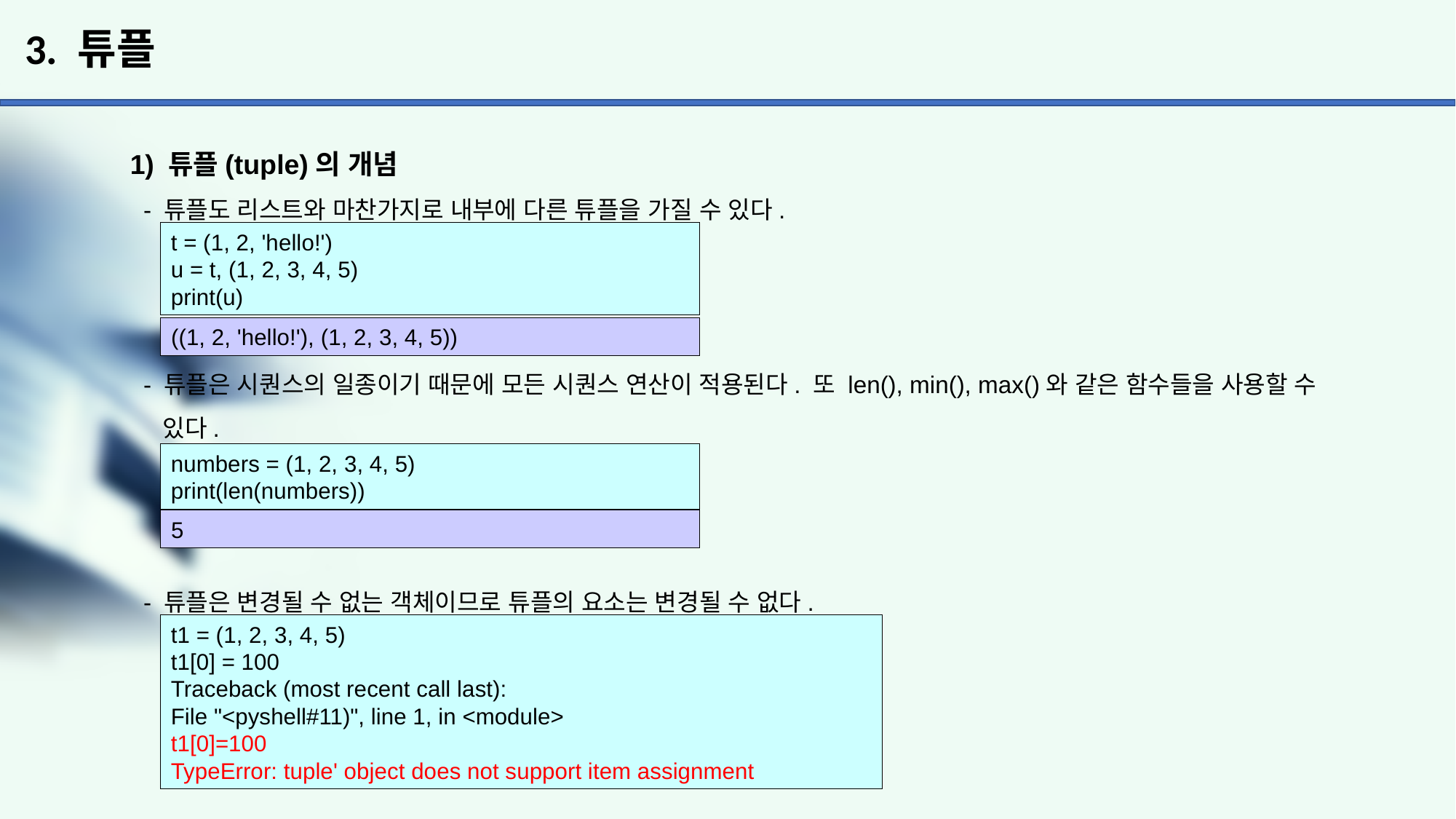

# 3. 튜플
1) 튜플(tuple)의 개념
  - 튜플도 리스트와 마찬가지로 내부에 다른 튜플을 가질 수 있다.

  - 튜플은 시퀀스의 일종이기 때문에 모든 시퀀스 연산이 적용된다. 또 len(), min(), max()와 같은 함수들을 사용할 수
    있다.

  - 튜플은 변경될 수 없는 객체이므로 튜플의 요소는 변경될 수 없다.

t = (1, 2, 'hello!')
u = t, (1, 2, 3, 4, 5)
print(u)
((1, 2, 'hello!'), (1, 2, 3, 4, 5))
numbers = (1, 2, 3, 4, 5)
print(len(numbers))
5
t1 = (1, 2, 3, 4, 5)
t1[0] = 100
Traceback (most recent call last):
File "<pyshell#11)", line 1, in <module>
t1[0]=100
TypeError: tuple' object does not support item assignment